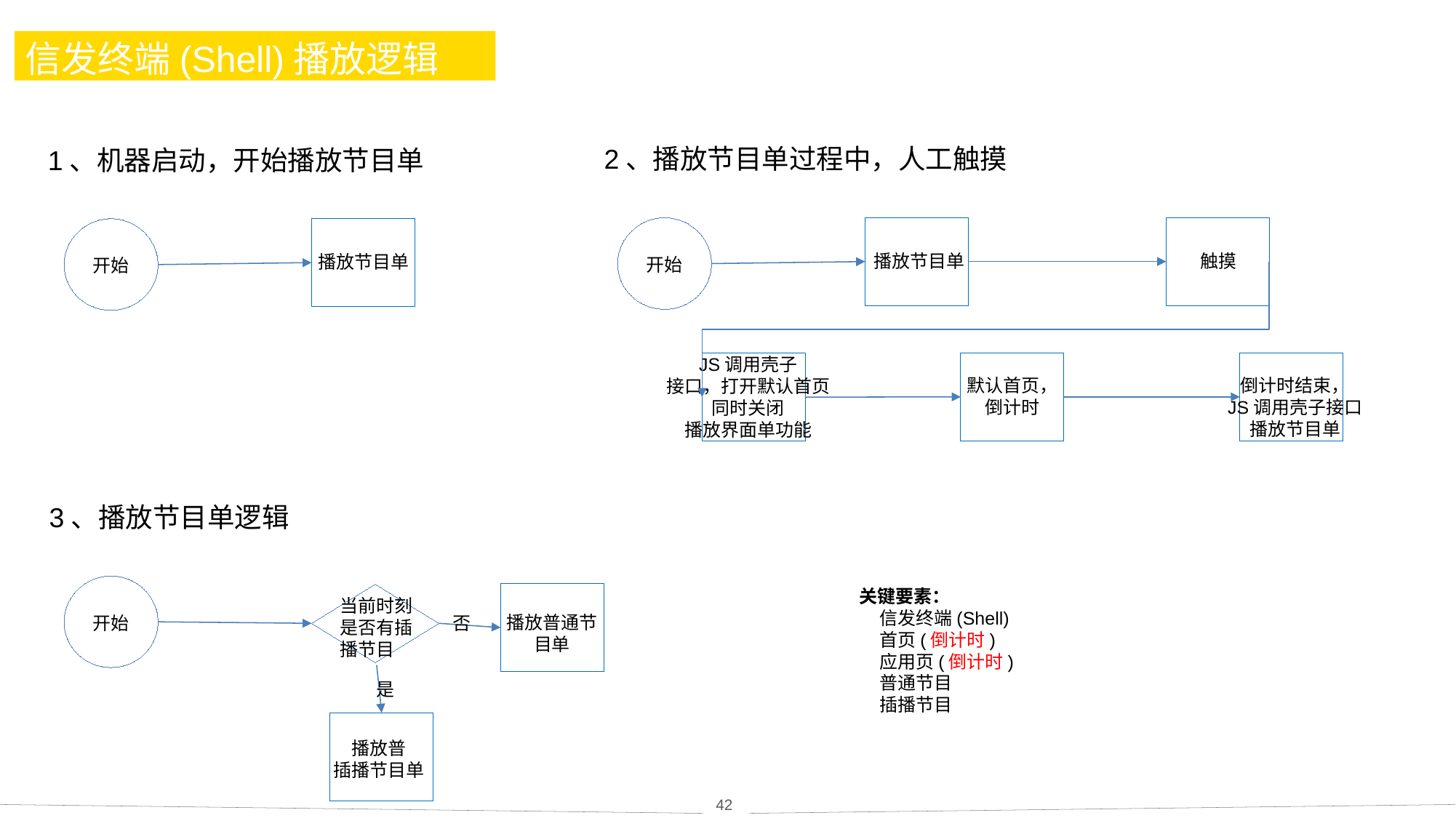

# 信发终端(Shell)播放逻辑
2、播放节目单过程中，人工触摸
1、机器启动，开始播放节目单

播放节目单

触摸

开始

播放节目单

开始
JS调用壳子
接口，打开默认首页
同时关闭
播放界面单功能

默认首页，
倒计时

倒计时结束，
JS调用壳子接口
播放节目单
3、播放节目单逻辑

开始
关键要素：
    信发终端(Shell)
    首页(倒计时)
    应用页(倒计时)
    普通节目
    插播节目

播放普通节
目单

当前时刻
是否有插
播节目
否
是

播放普
插播节目单